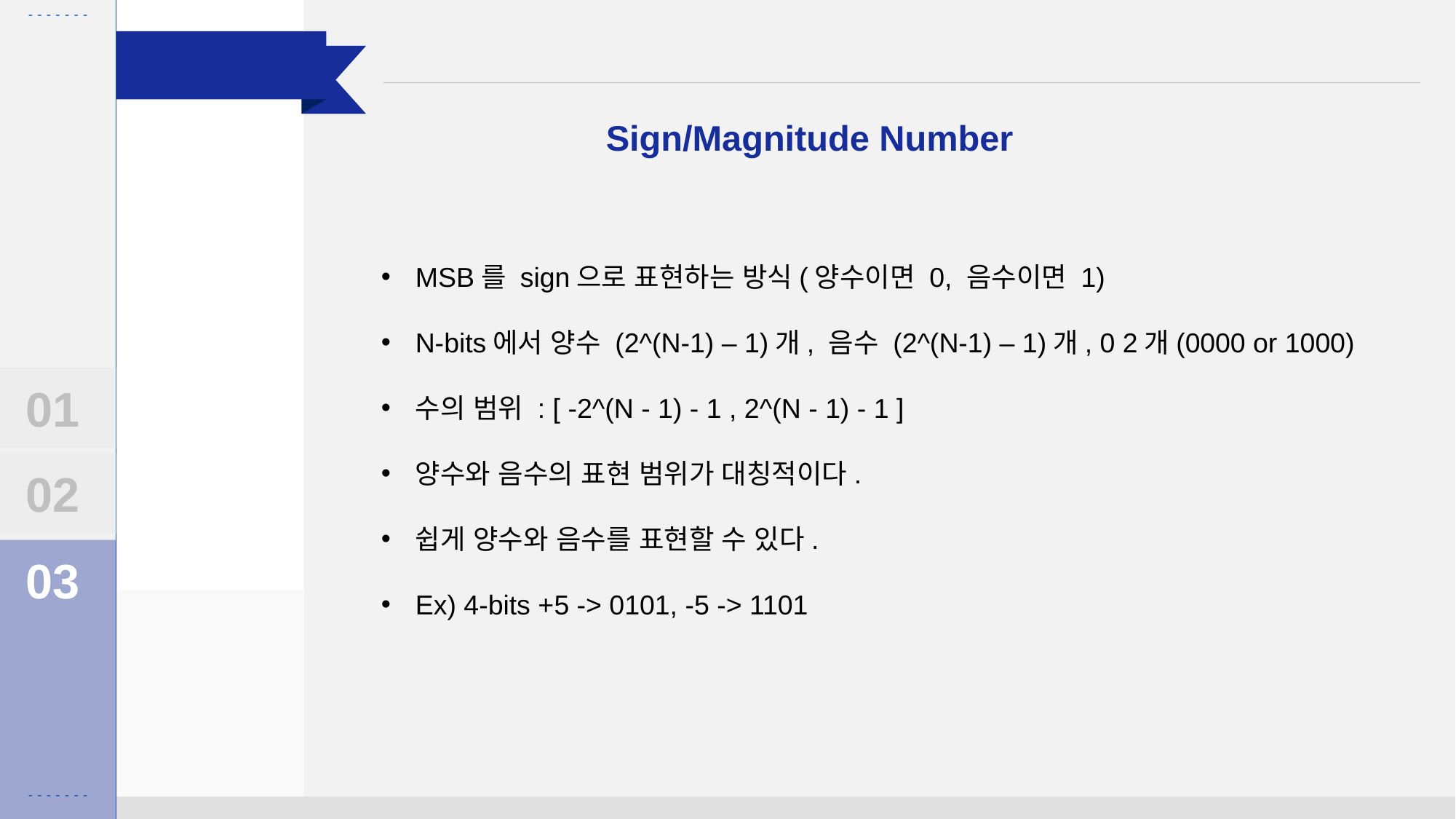

Sign/Magnitude Number
MSB를 sign으로 표현하는 방식(양수이면 0, 음수이면 1)
N-bits에서 양수 (2^(N-1) – 1)개, 음수 (2^(N-1) – 1)개, 0 2개(0000 or 1000)
수의 범위 : [ -2^(N - 1) - 1 , 2^(N - 1) - 1 ]
양수와 음수의 표현 범위가 대칭적이다.
쉽게 양수와 음수를 표현할 수 있다.
Ex) 4-bits +5 -> 0101, -5 -> 1101